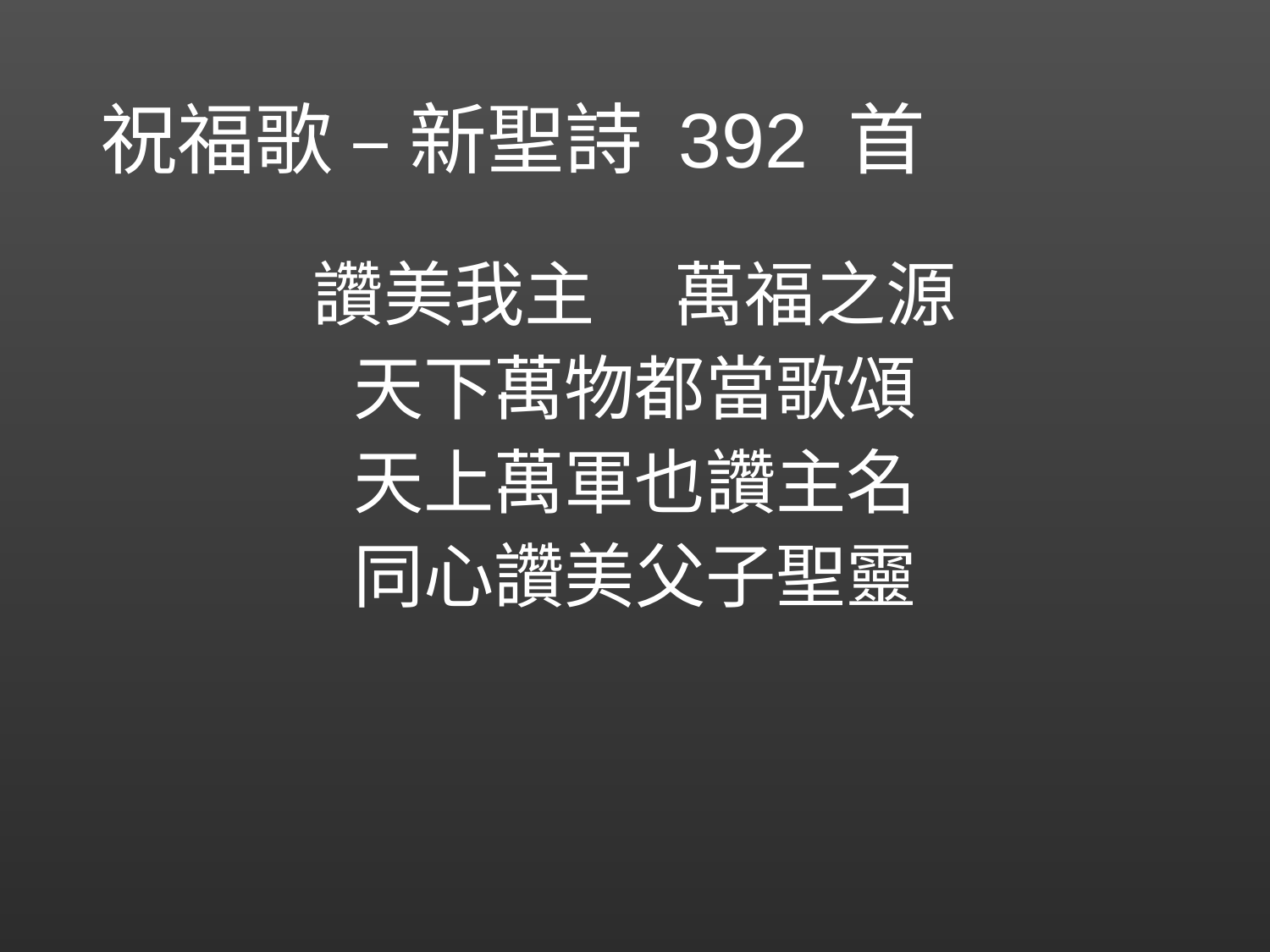

# 祝福歌 – 新聖詩 392 首
讚美我主     萬福之源
天下萬物都當歌頌
天上萬軍也讚主名
同心讚美父子聖靈